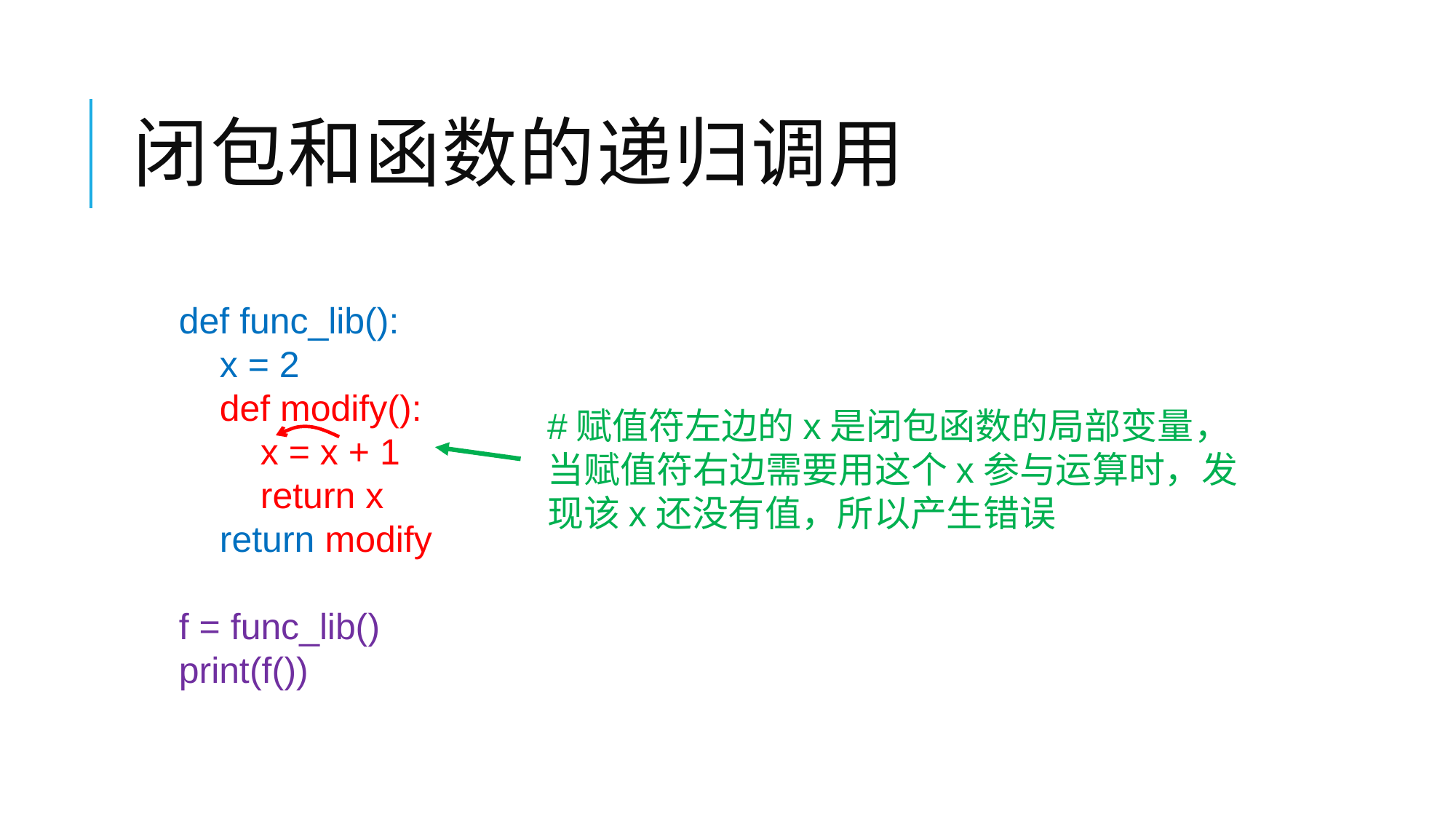

# 闭包和函数的递归调用
def func_lib():
    x = 2
    def modify():
        x = x + 1
        return x
    return modify

f = func_lib()
print(f())
#赋值符左边的x是闭包函数的局部变量，当赋值符右边需要用这个x参与运算时，发现该x还没有值，所以产生错误